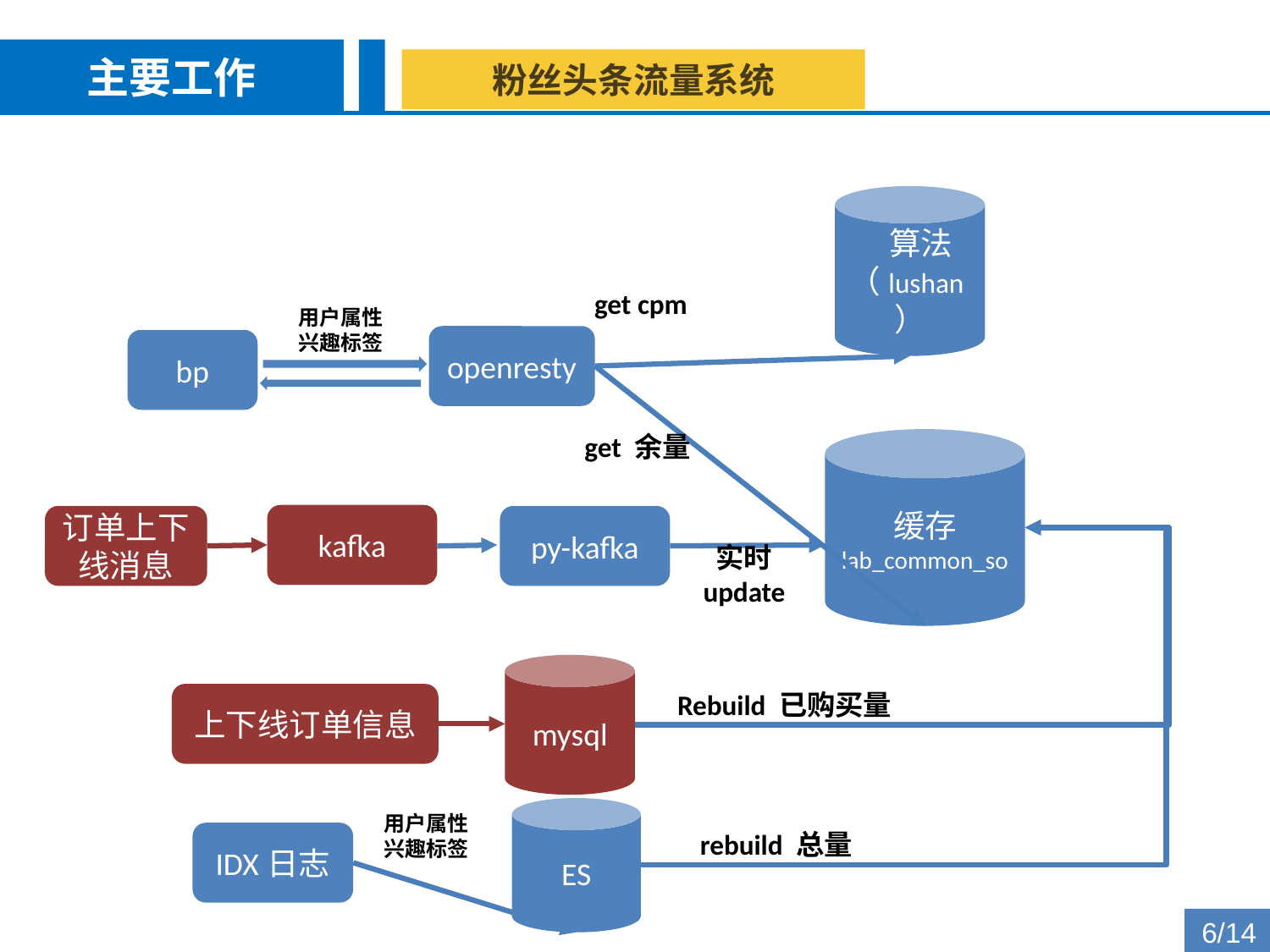

主要工作

粉丝头条流量系统
  算法
（lushan）
get cpm
用户属性
兴趣标签
openresty
bp

get 余量
缓存
lab_common_so
kafka
订单上下线消息
py-kafka
实时update
mysql
Rebuild 已购买量
上下线订单信息
ES
用户属性
兴趣标签
rebuild 总量
IDX日志
6/14